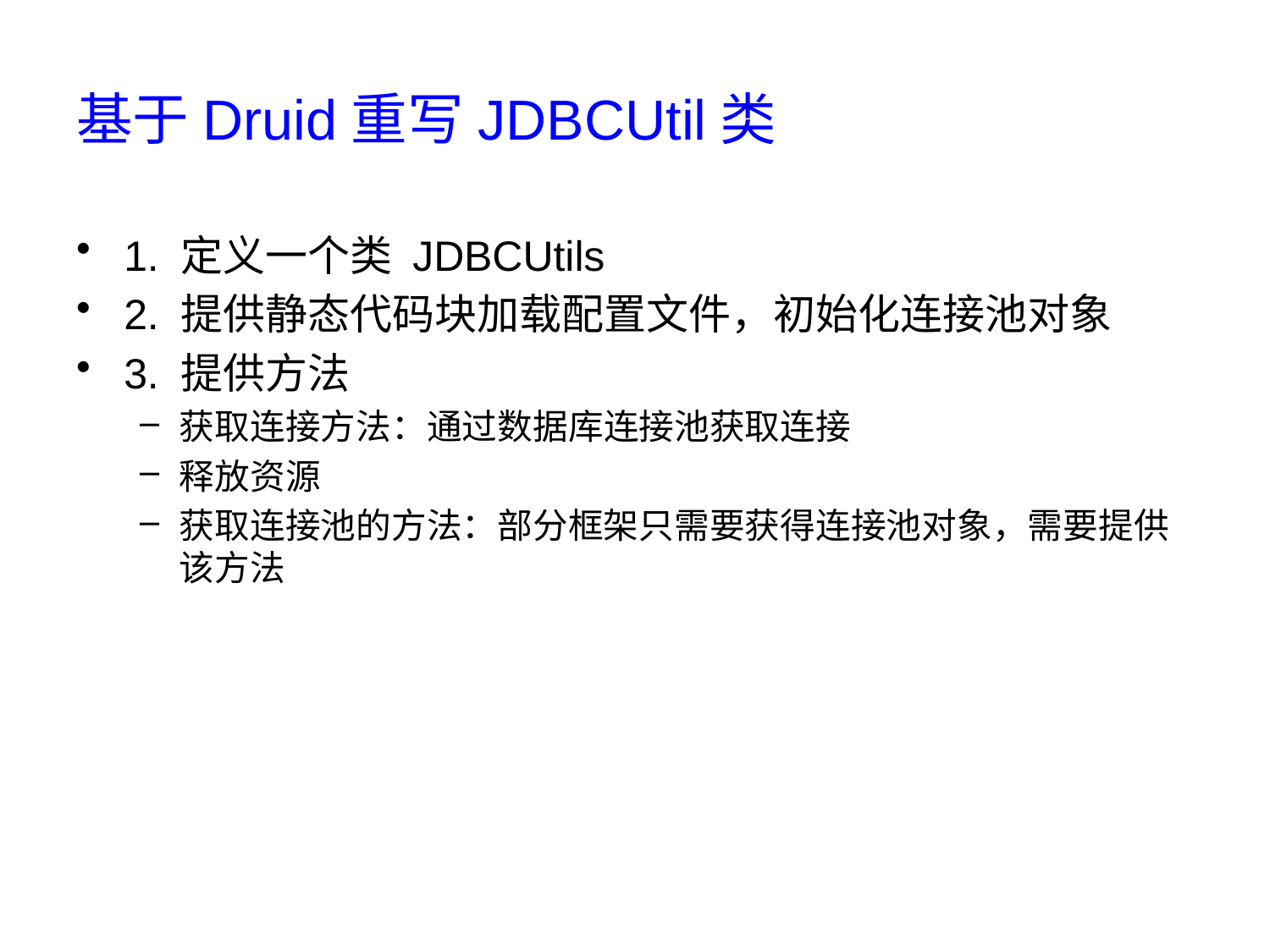

# 基于Druid重写JDBCUtil类
1. 定义一个类 JDBCUtils
2. 提供静态代码块加载配置文件，初始化连接池对象
3. 提供方法
获取连接方法：通过数据库连接池获取连接
释放资源
获取连接池的方法：部分框架只需要获得连接池对象，需要提供该方法